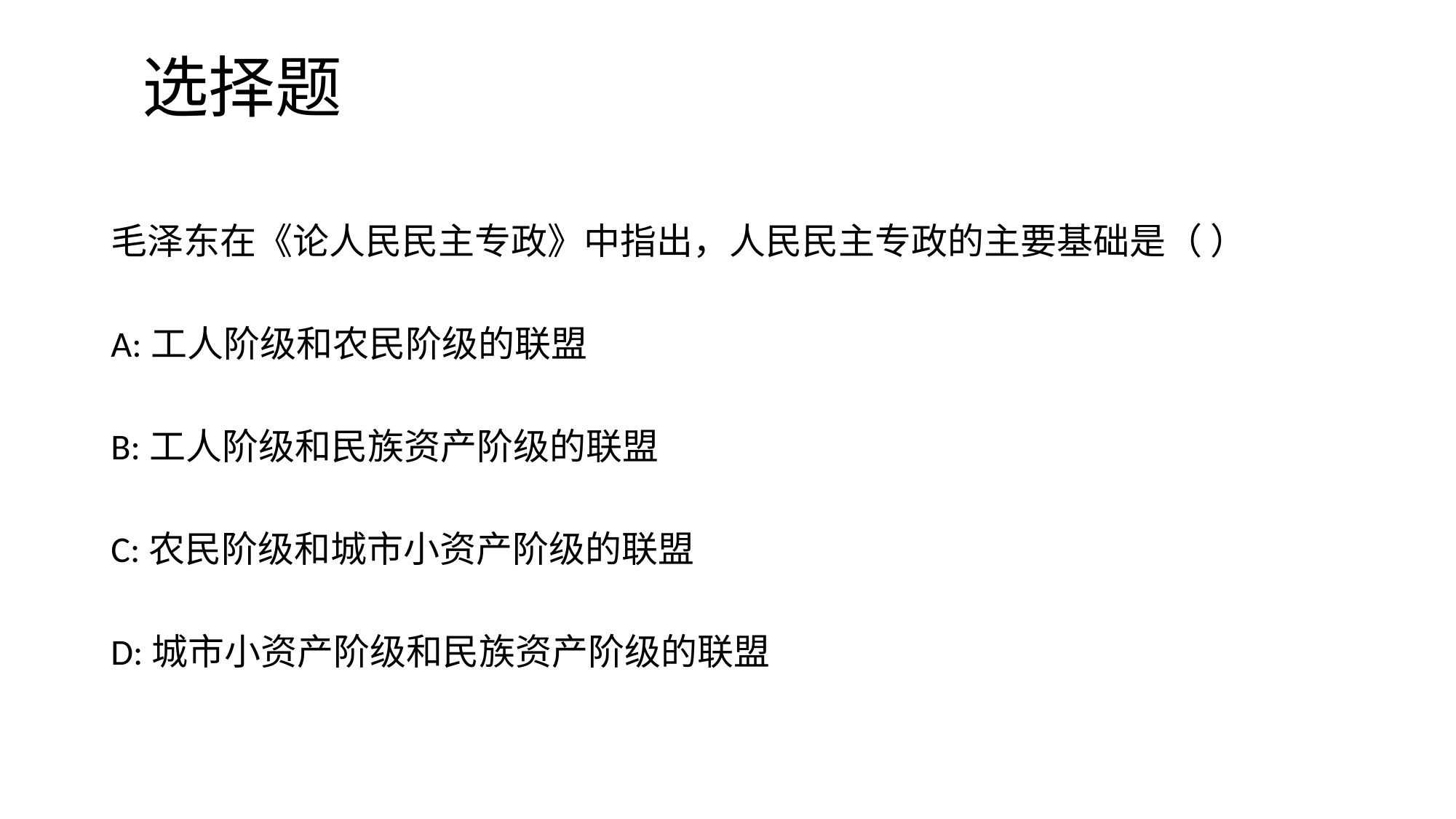

# 选择题
毛泽东在《论人民民主专政》中指出，人民民主专政的主要基础是（ ）
A:工人阶级和农民阶级的联盟
B:工人阶级和民族资产阶级的联盟
C:农民阶级和城市小资产阶级的联盟
D:城市小资产阶级和民族资产阶级的联盟